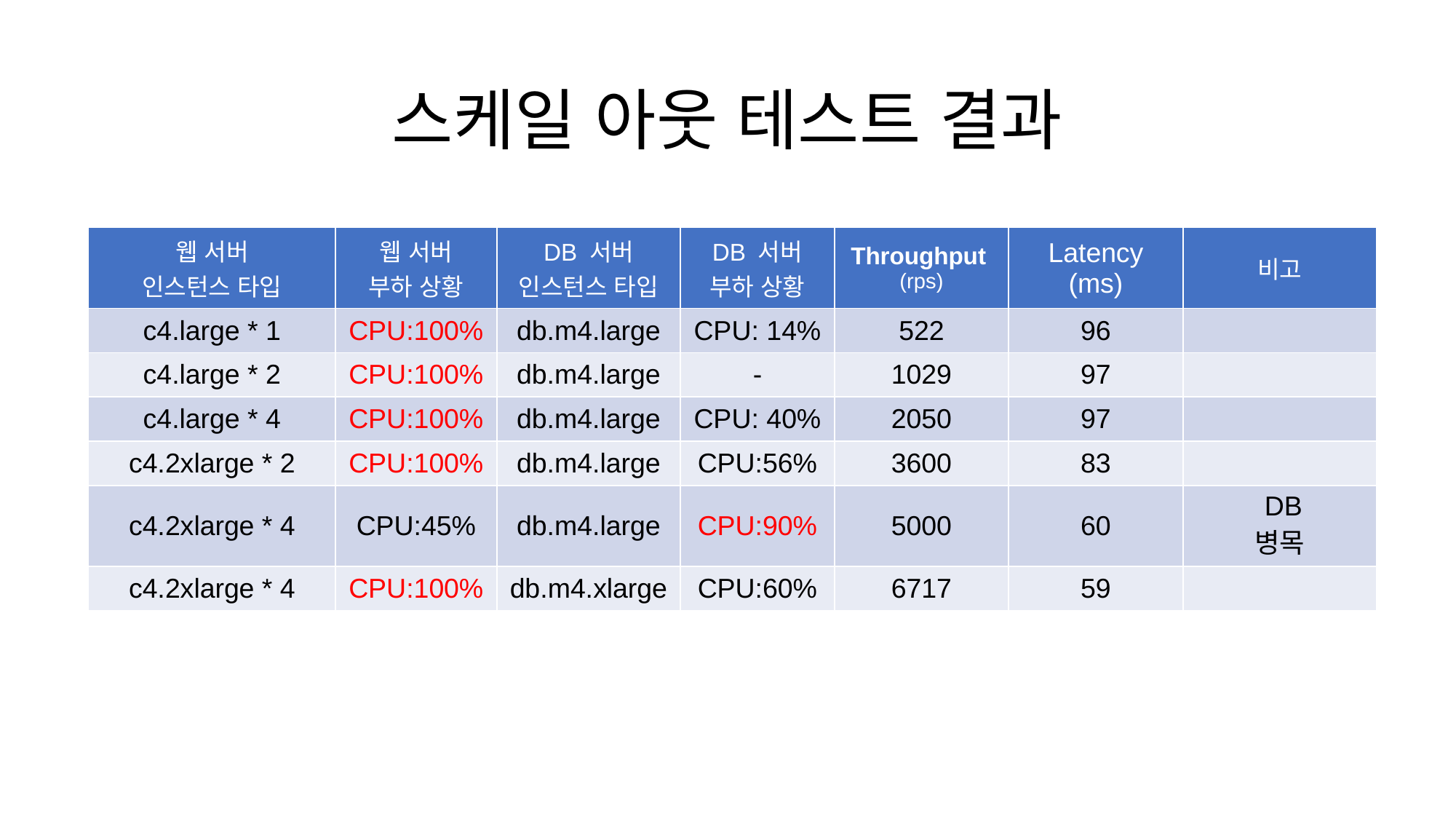

# 스케일 아웃 테스트 결과
| 웹 서버 인스턴스 타입 | 웹 서버 부하 상황 | DB 서버 인스턴스 타입 | DB 서버 부하 상황 | Throughput (rps) | Latency (ms) | 비고 |
| --- | --- | --- | --- | --- | --- | --- |
| c4.large \* 1 | CPU:100% | db.m4.large | CPU: 14% | 522 | 96 |  |
| c4.large \* 2 | CPU:100% | db.m4.large | - | 1029 | 97 |  |
| c4.large \* 4 | CPU:100% | db.m4.large | CPU: 40% | 2050 | 97 |  |
| c4.2xlarge \* 2 | CPU:100% | db.m4.large | CPU:56% | 3600 | 83 |  |
| c4.2xlarge \* 4 | CPU:45% | db.m4.large | CPU:90% | 5000 | 60 | DB 병목 |
| c4.2xlarge \* 4 | CPU:100% | db.m4.xlarge | CPU:60% | 6717 | 59 |  |